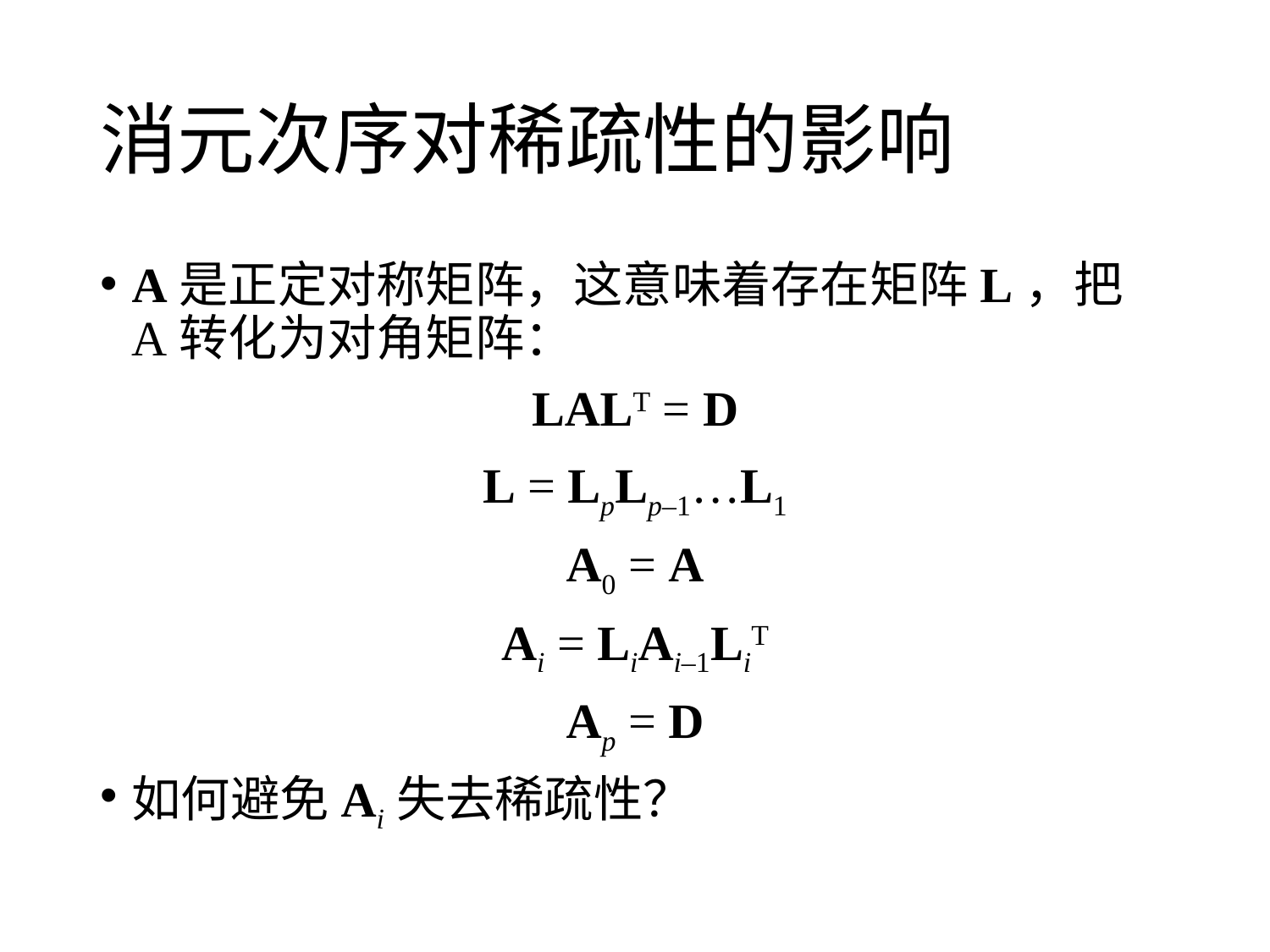

# 消元次序对稀疏性的影响
A是正定对称矩阵，这意味着存在矩阵L，把A转化为对角矩阵：
LALT = D
L = LpLp–1…L1
A0 = A
Ai = LiAi–1LiT
Ap = D
如何避免Ai失去稀疏性？